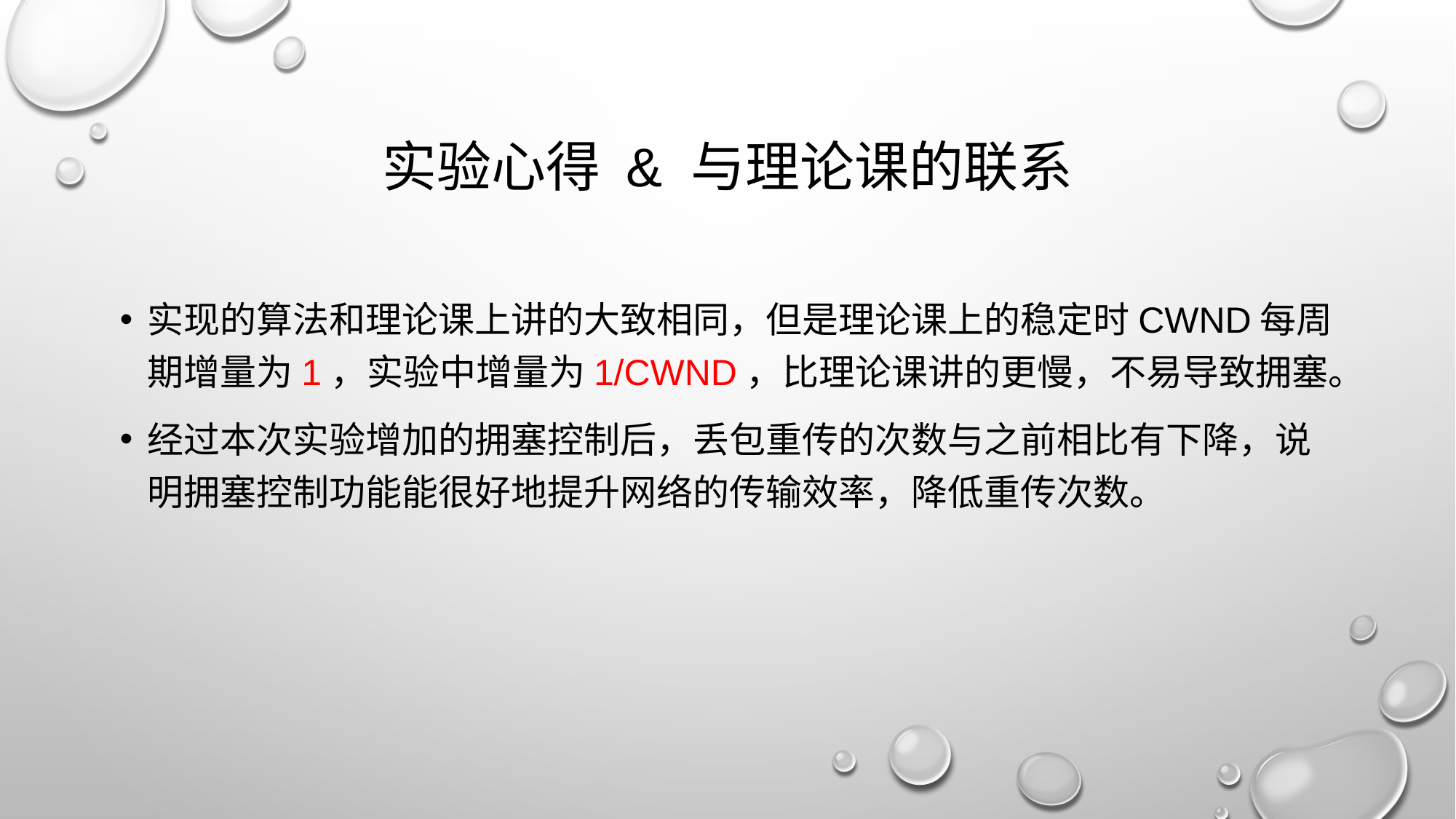

# 实验心得 & 与理论课的联系
实现的算法和理论课上讲的大致相同，但是理论课上的稳定时cwnd每周期增量为1，实验中增量为1/cwnd，比理论课讲的更慢，不易导致拥塞。
经过本次实验增加的拥塞控制后，丢包重传的次数与之前相比有下降，说明拥塞控制功能能很好地提升网络的传输效率，降低重传次数。